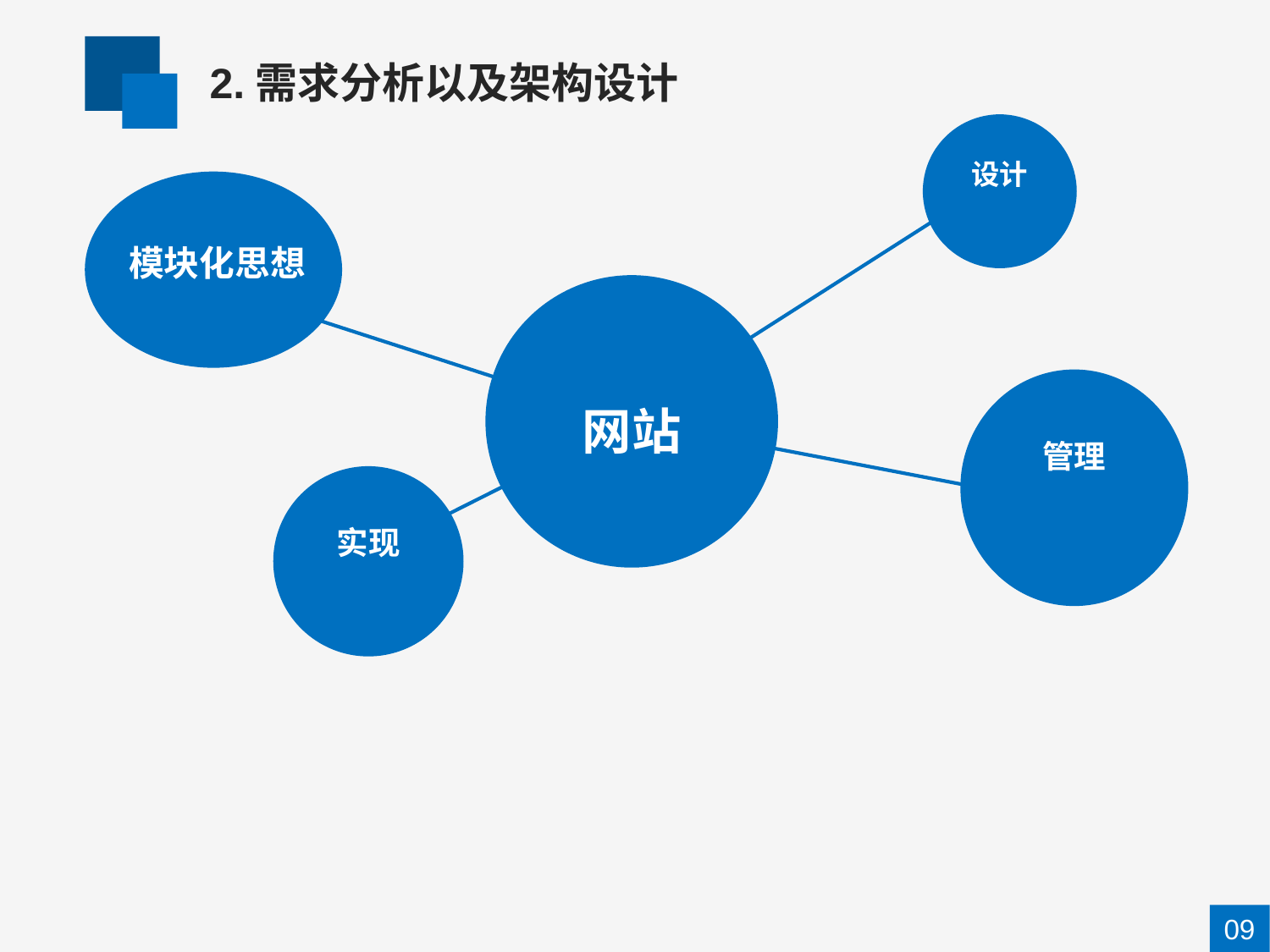

2.需求分析以及架构设计

设计

模块化思想

网站

管理

实现
09